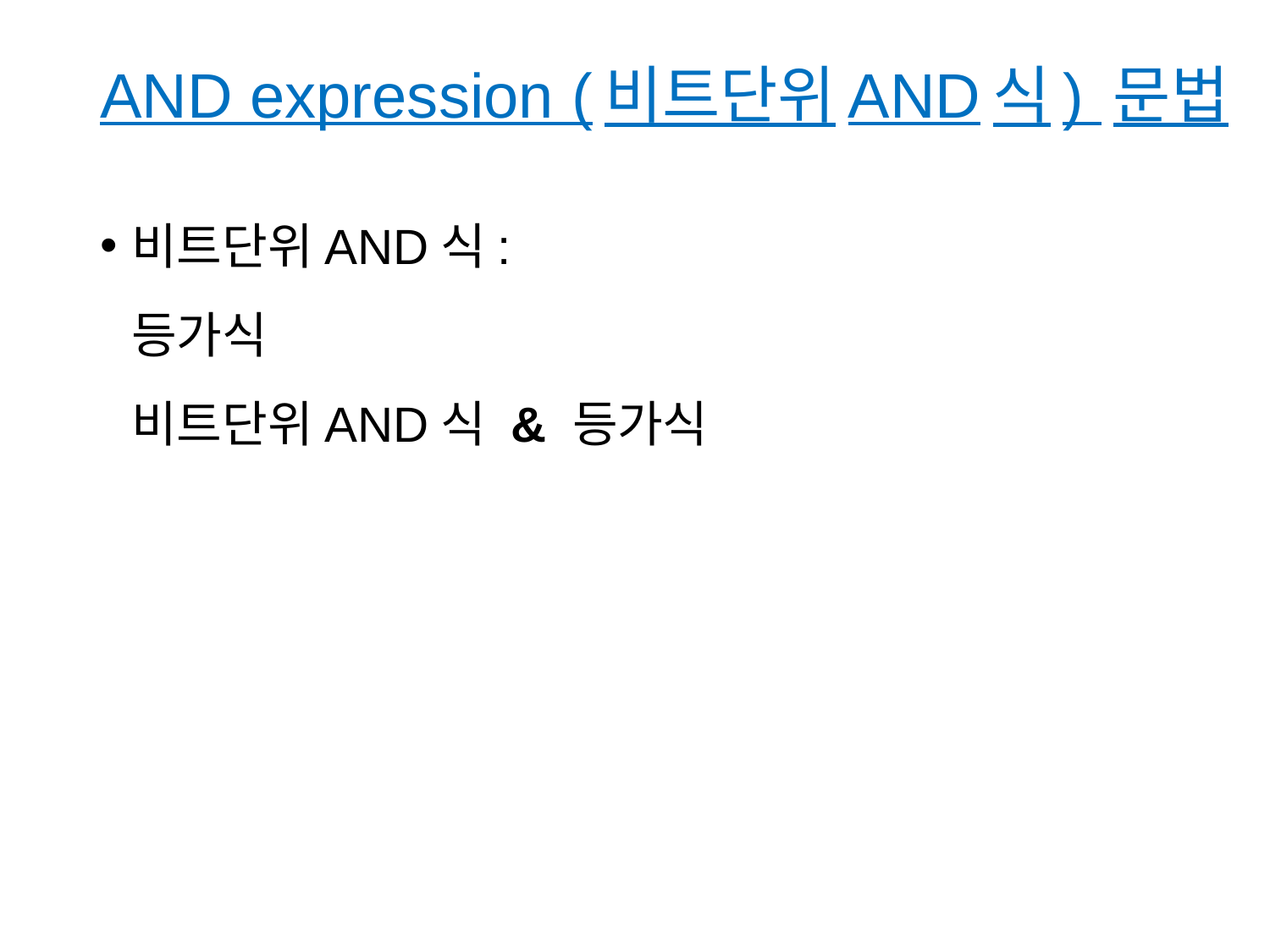

# AND expression (비트단위AND식) 문법
비트단위AND식:
등가식
비트단위AND식 & 등가식